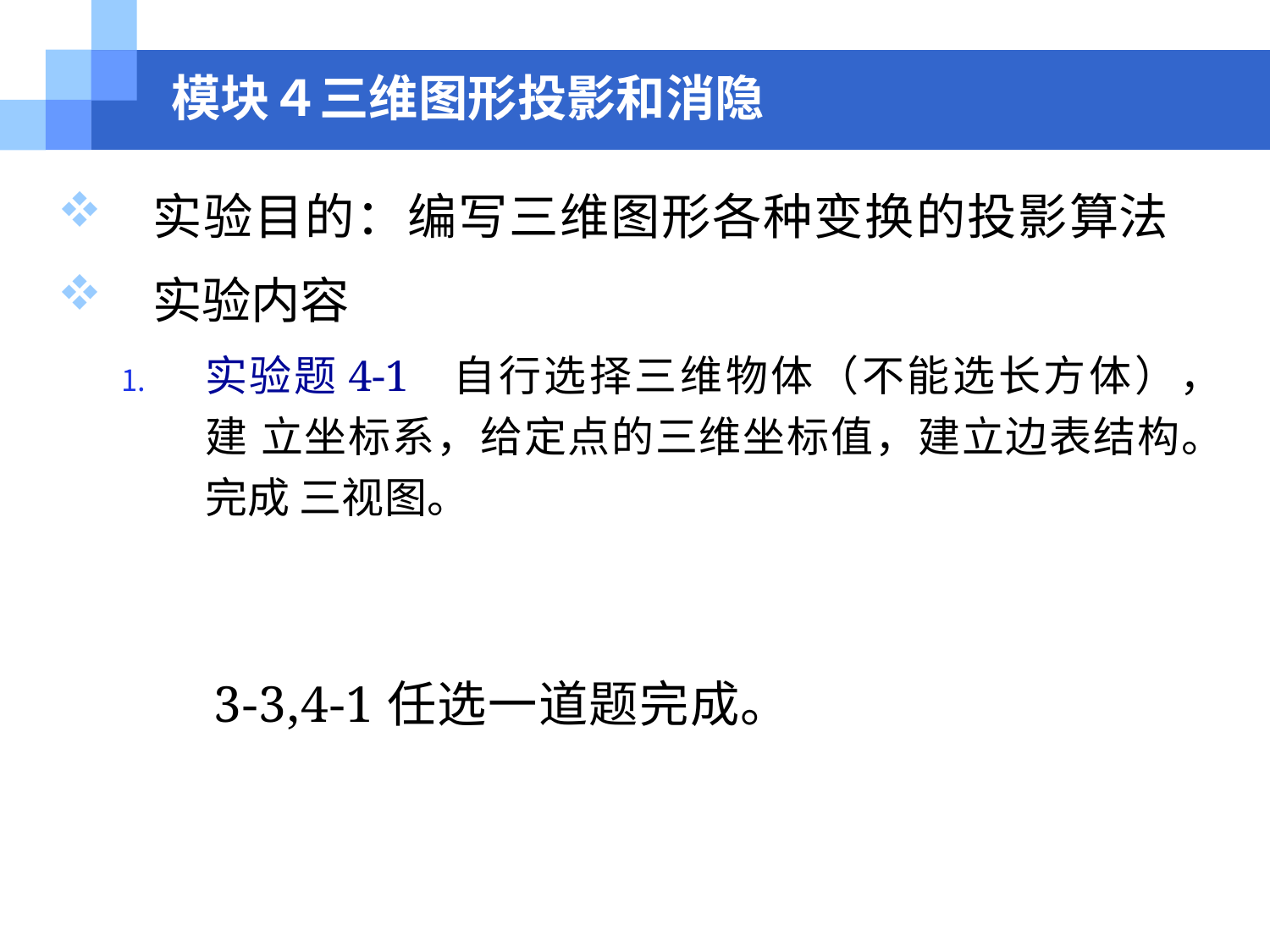

# 模块４三维图形投影和消隐
实验目的：编写三维图形各种变换的投影算法
实验内容
实验题4-1 自行选择三维物体（不能选长方体），建 立坐标系，给定点的三维坐标值，建立边表结构。完成 三视图。
3-3,4-1任选一道题完成。